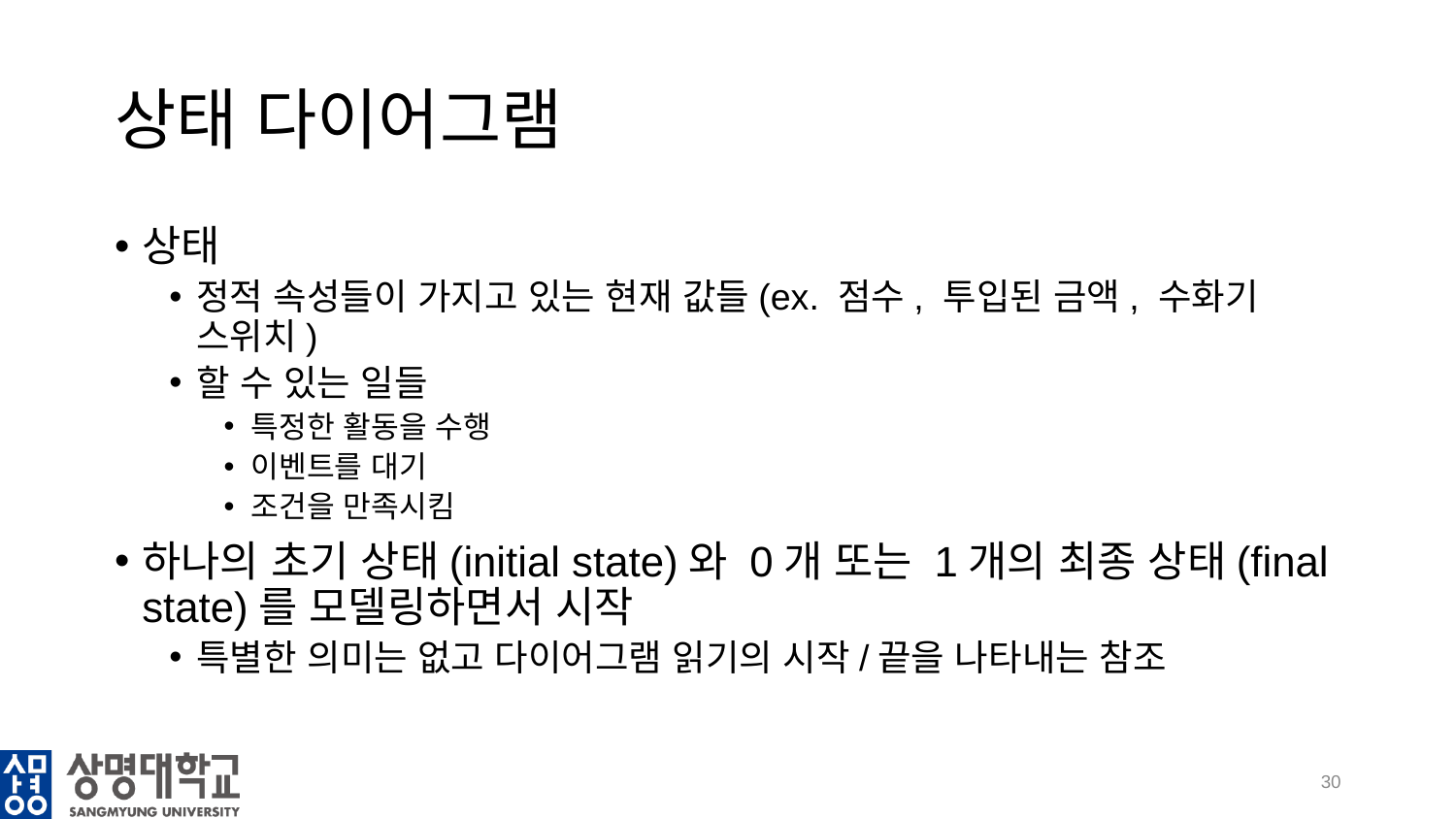

# 상태 다이어그램
상태
정적 속성들이 가지고 있는 현재 값들(ex. 점수, 투입된 금액, 수화기 스위치)
할 수 있는 일들
특정한 활동을 수행
이벤트를 대기
조건을 만족시킴
하나의 초기 상태(initial state)와 0개 또는 1개의 최종 상태(final state)를 모델링하면서 시작
특별한 의미는 없고 다이어그램 읽기의 시작/끝을 나타내는 참조

30